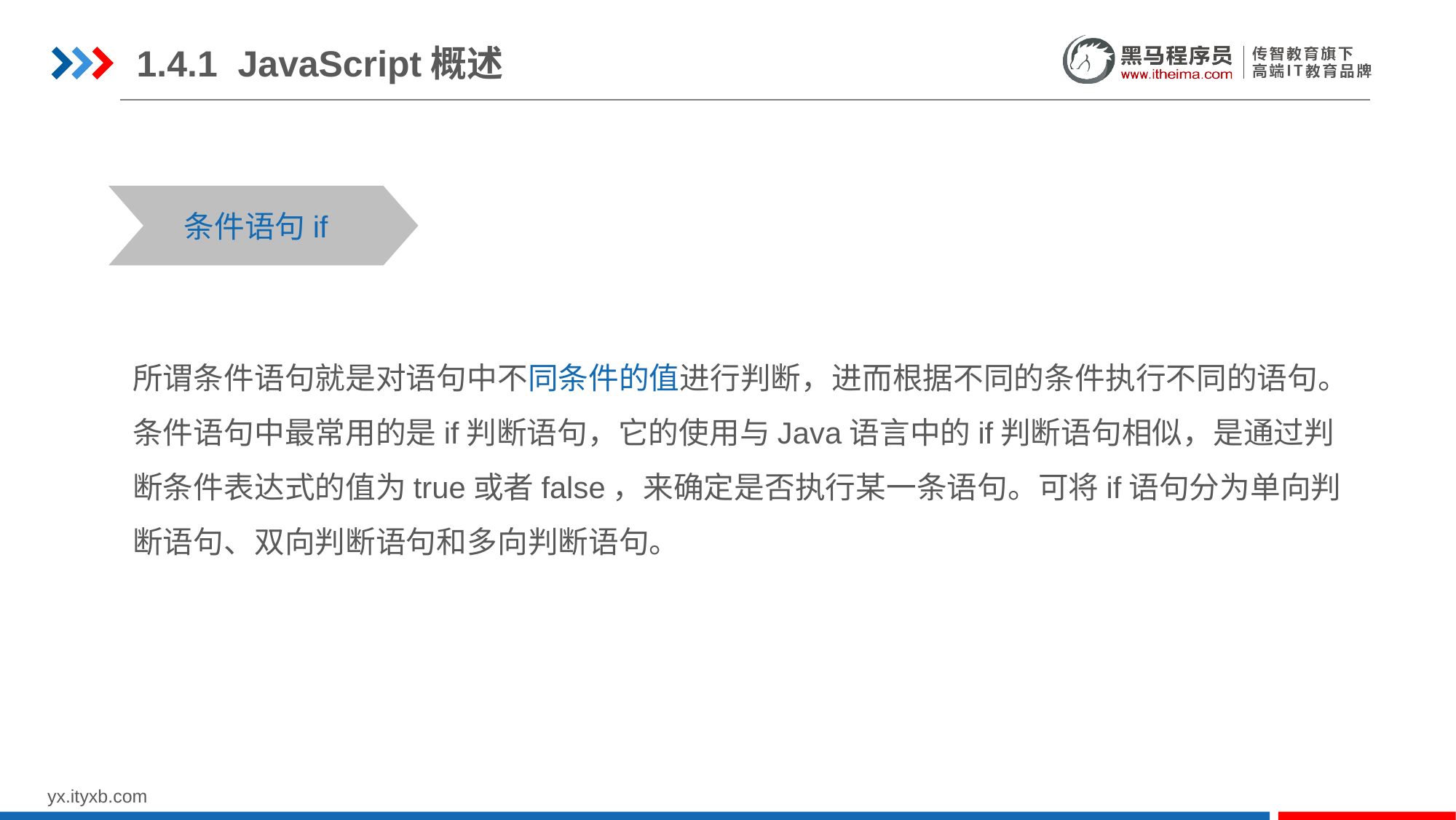

1.4.1  JavaScript概述

条件语句if
所谓条件语句就是对语句中不同条件的值进行判断，进而根据不同的条件执行不同的语句。条件语句中最常用的是if判断语句，它的使用与Java语言中的if判断语句相似，是通过判断条件表达式的值为true或者false，来确定是否执行某一条语句。可将if语句分为单向判断语句、双向判断语句和多向判断语句。